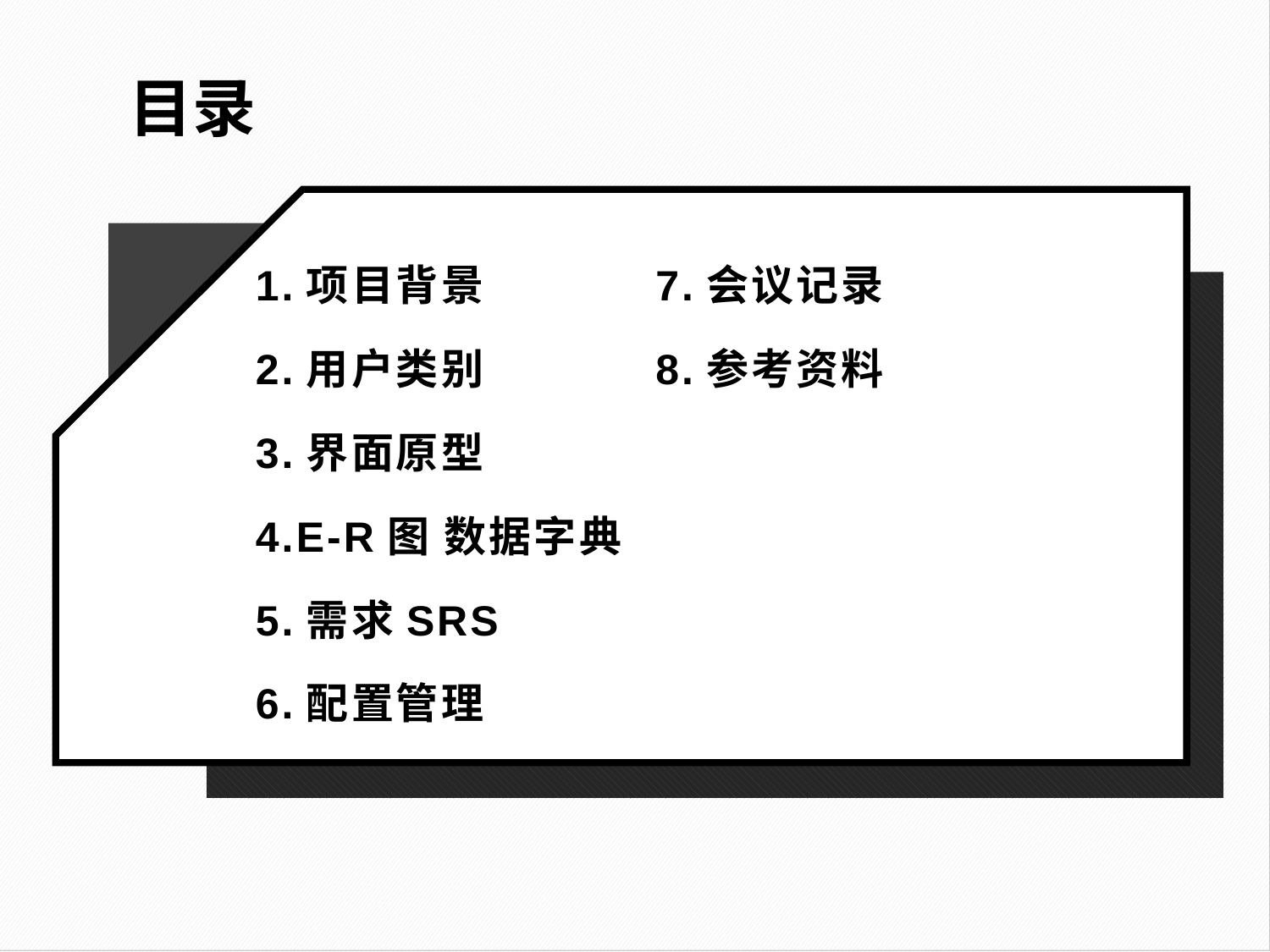

目录

1.项目背景
2.用户类别
3.界面原型
4.E-R图 数据字典
5.需求SRS
6.配置管理

7.会议记录
8.参考资料